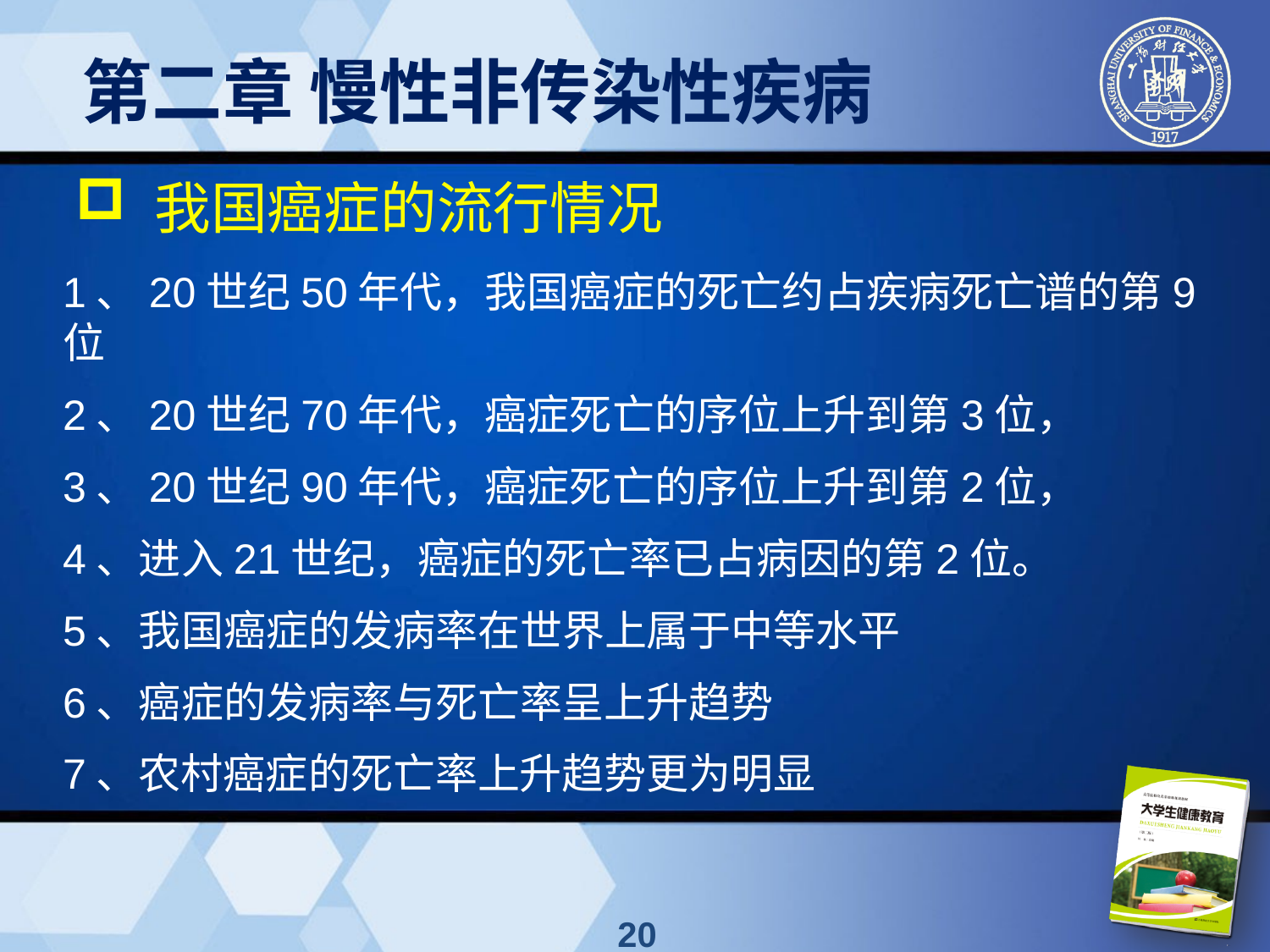

第二章 慢性非传染性疾病
 我国癌症的流行情况
1、20世纪50年代，我国癌症的死亡约占疾病死亡谱的第9位
2、20世纪70年代，癌症死亡的序位上升到第3位，
3、20世纪90年代，癌症死亡的序位上升到第2位，
4、进入21世纪，癌症的死亡率已占病因的第2位。
5、我国癌症的发病率在世界上属于中等水平
6、癌症的发病率与死亡率呈上升趋势
7、农村癌症的死亡率上升趋势更为明显

20